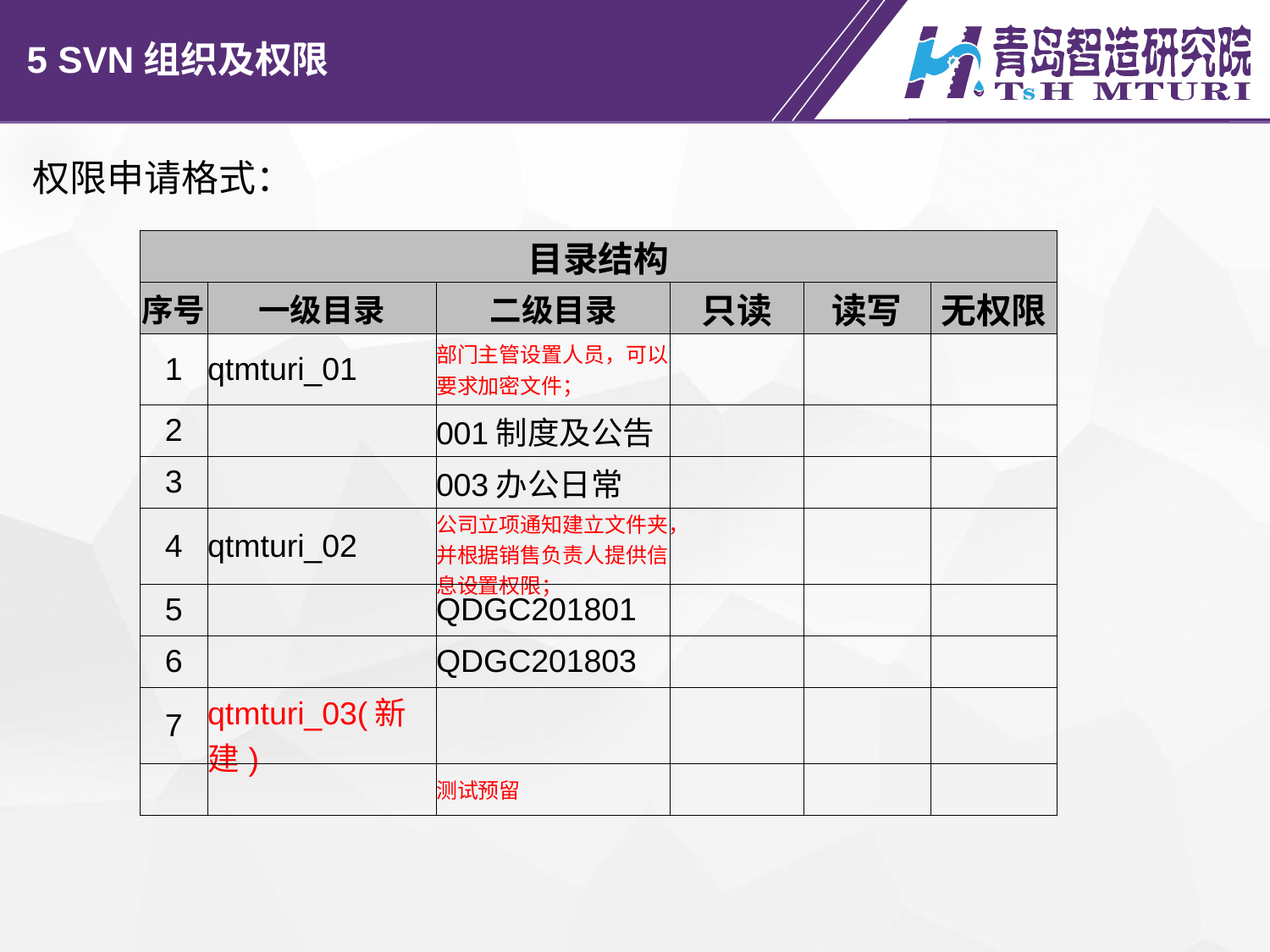

5 SVN组织及权限
权限申请格式：

| 目录结构 |  |  |  |  |  |
| --- | --- | --- | --- | --- | --- |
| 序号 | 一级目录 | 二级目录 | 只读 | 读写 | 无权限 |
| 1 | qtmturi\_01 | 部门主管设置人员，可以要求加密文件； |  |  |  |
| 2 |  | 001制度及公告 |  |  |  |
| 3 |  | 003办公日常 |  |  |  |
| 4 | qtmturi\_02 | 公司立项通知建立文件夹，并根据销售负责人提供信息设置权限； |  |  |  |
| 5 |  | QDGC201801 |  |  |  |
| 6 |  | QDGC201803 |  |  |  |
| 7 | qtmturi\_03(新建) |  |  |  |  |
|  |  | 测试预留 |  |  |  |